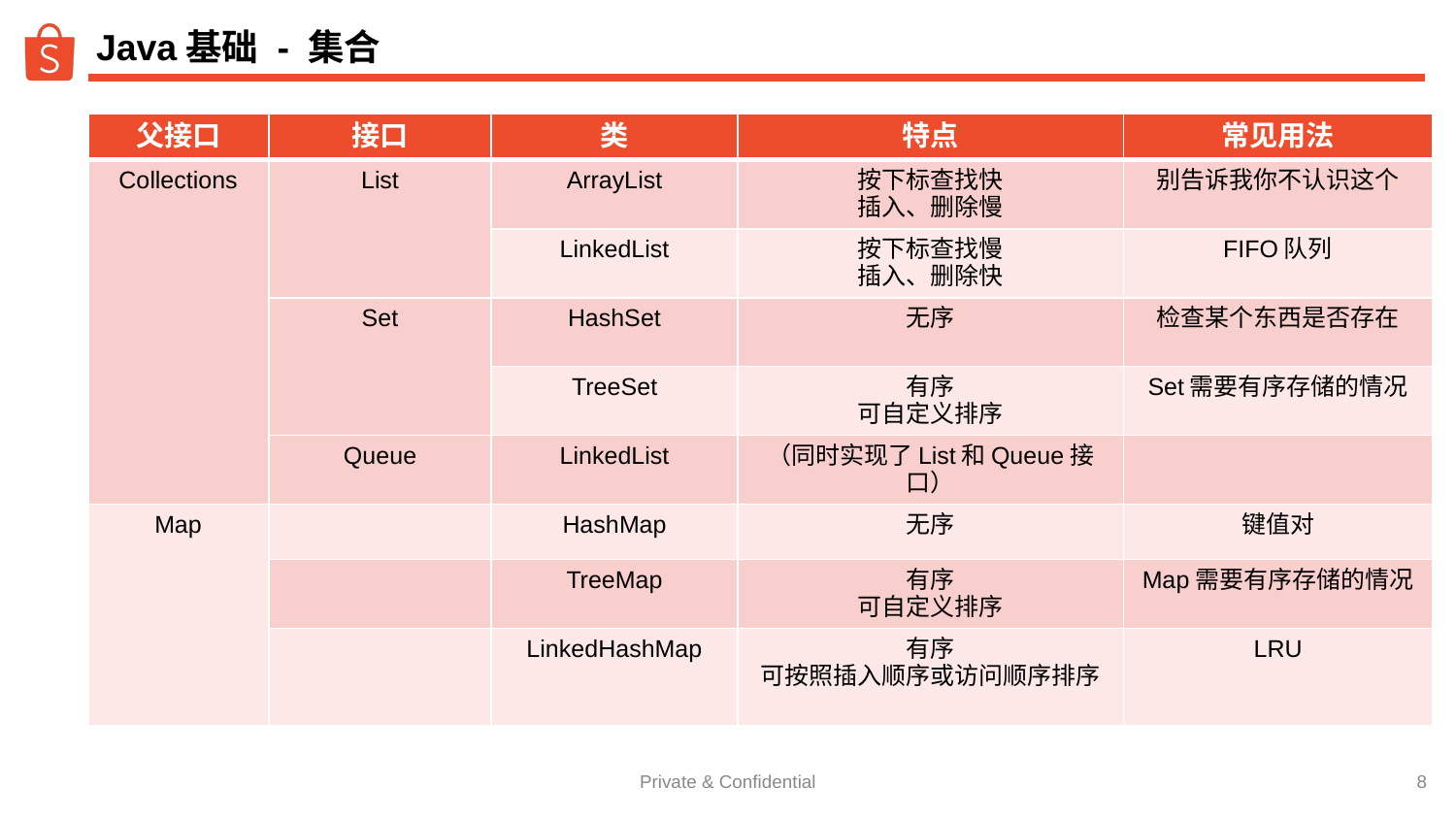

# Java基础 - 集合
| 父接口 | 接口 | 类 | 特点 | 常见用法 |
| --- | --- | --- | --- | --- |
| Collections | List | ArrayList | 按下标查找快 插入、删除慢 | 别告诉我你不认识这个 |
|  |  | LinkedList | 按下标查找慢 插入、删除快 | FIFO队列 |
|  | Set | HashSet | 无序 | 检查某个东西是否存在 |
|  |  | TreeSet | 有序 可自定义排序 | Set需要有序存储的情况 |
|  | Queue | LinkedList | （同时实现了List和Queue接口） |  |
| Map |  | HashMap | 无序 | 键值对 |
|  |  | TreeMap | 有序 可自定义排序 | Map需要有序存储的情况 |
|  |  | LinkedHashMap | 有序 可按照插入顺序或访问顺序排序 | LRU |
8